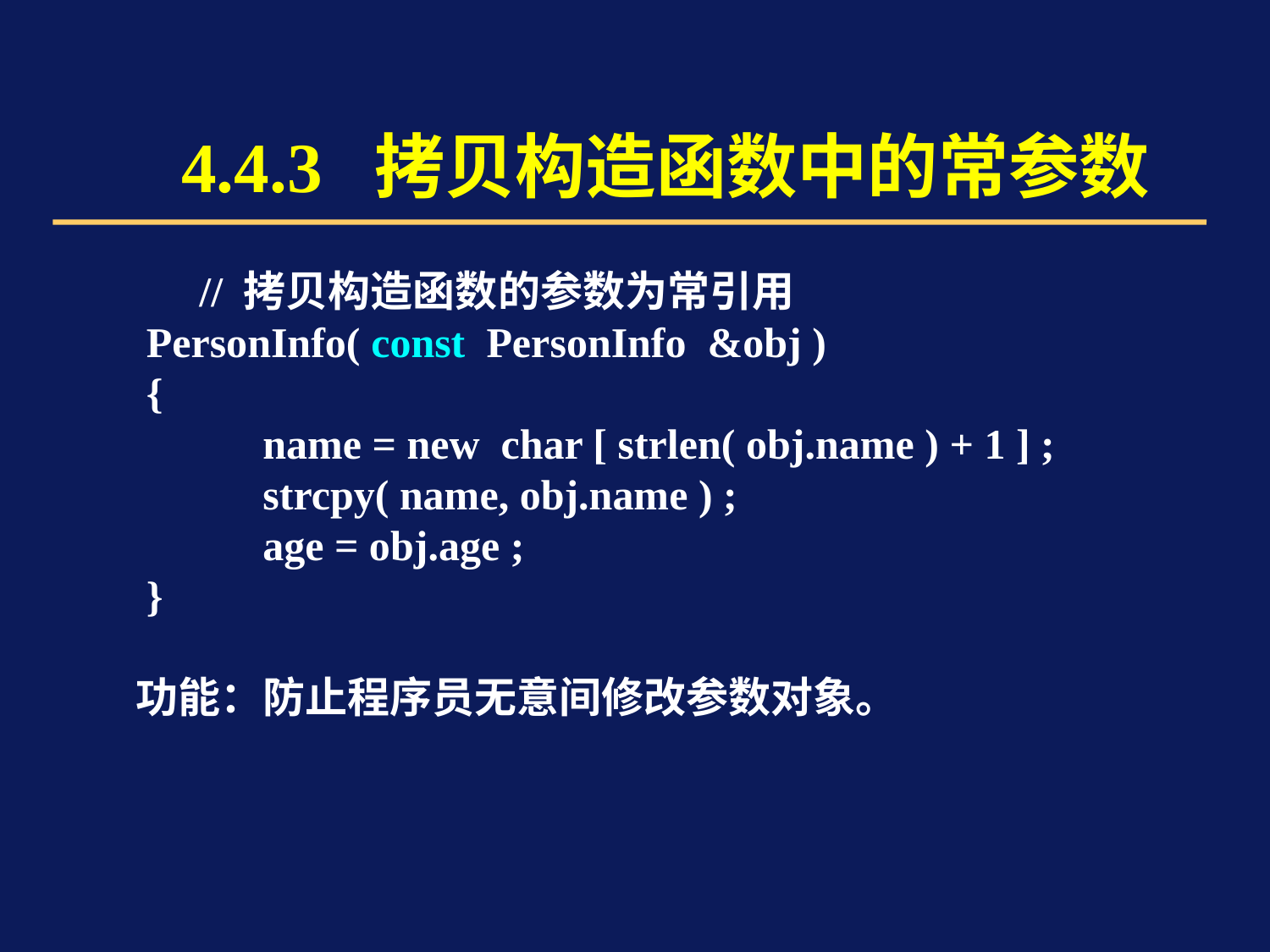

4.4.3  拷贝构造函数中的常参数
	// 拷贝构造函数的参数为常引用
 PersonInfo( const  PersonInfo  &obj )
 {
            name = new  char [ strlen( obj.name ) + 1 ] ;
            strcpy( name, obj.name ) ;
            age = obj.age ;
 }

功能：防止程序员无意间修改参数对象。
38